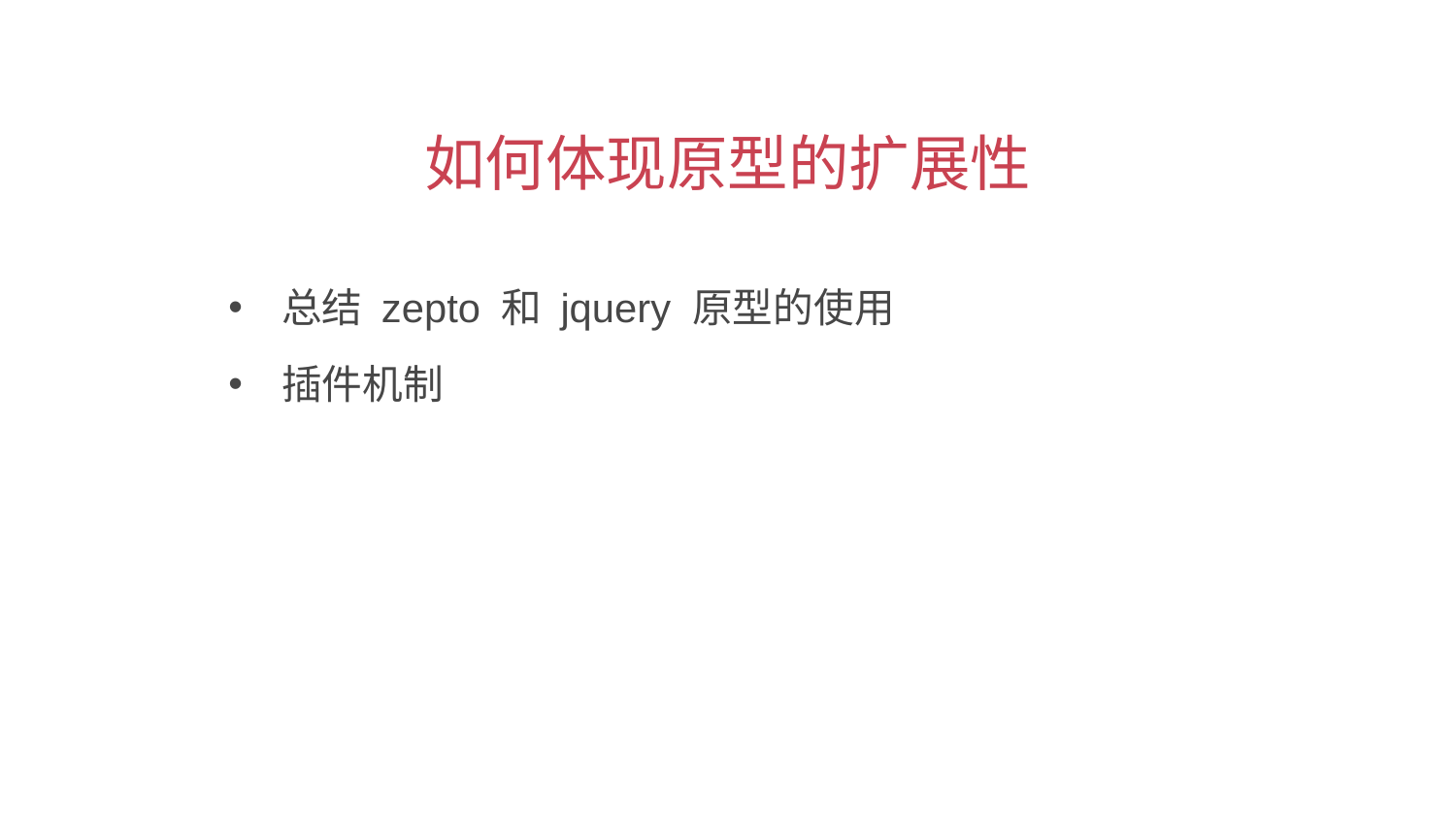

如何体现原型的扩展性
 总结 zepto 和 jquery 原型的使用
 插件机制